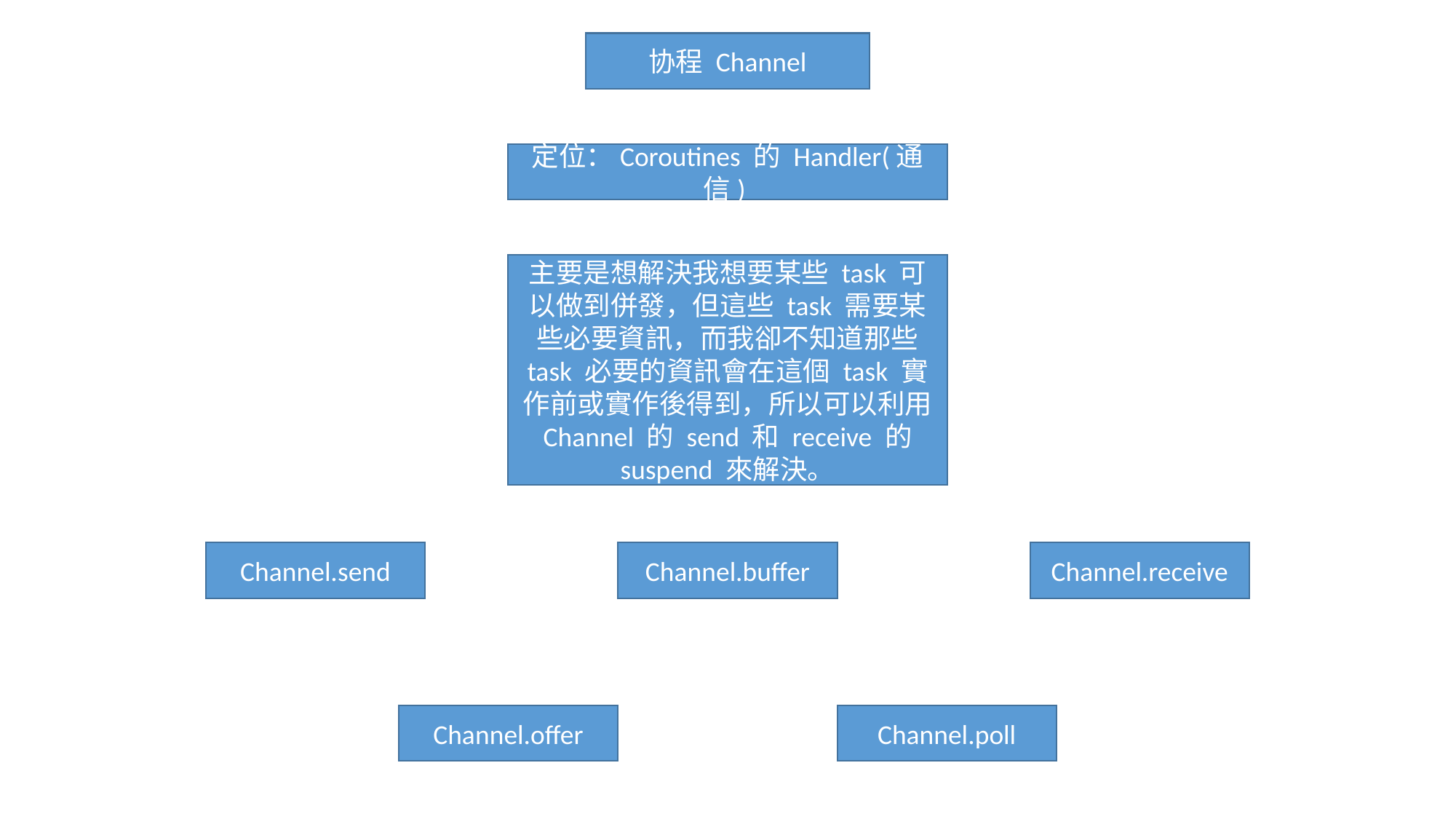

协程 Channel
定位：Coroutines 的 Handler(通信)
主要是想解決我想要某些 task 可以做到併發，但這些 task 需要某些必要資訊，而我卻不知道那些 task 必要的資訊會在這個 task 實作前或實作後得到，所以可以利用 Channel 的 send 和 receive 的 suspend 來解決。
Channel.send
Channel.buffer
Channel.receive
Channel.offer
Channel.poll